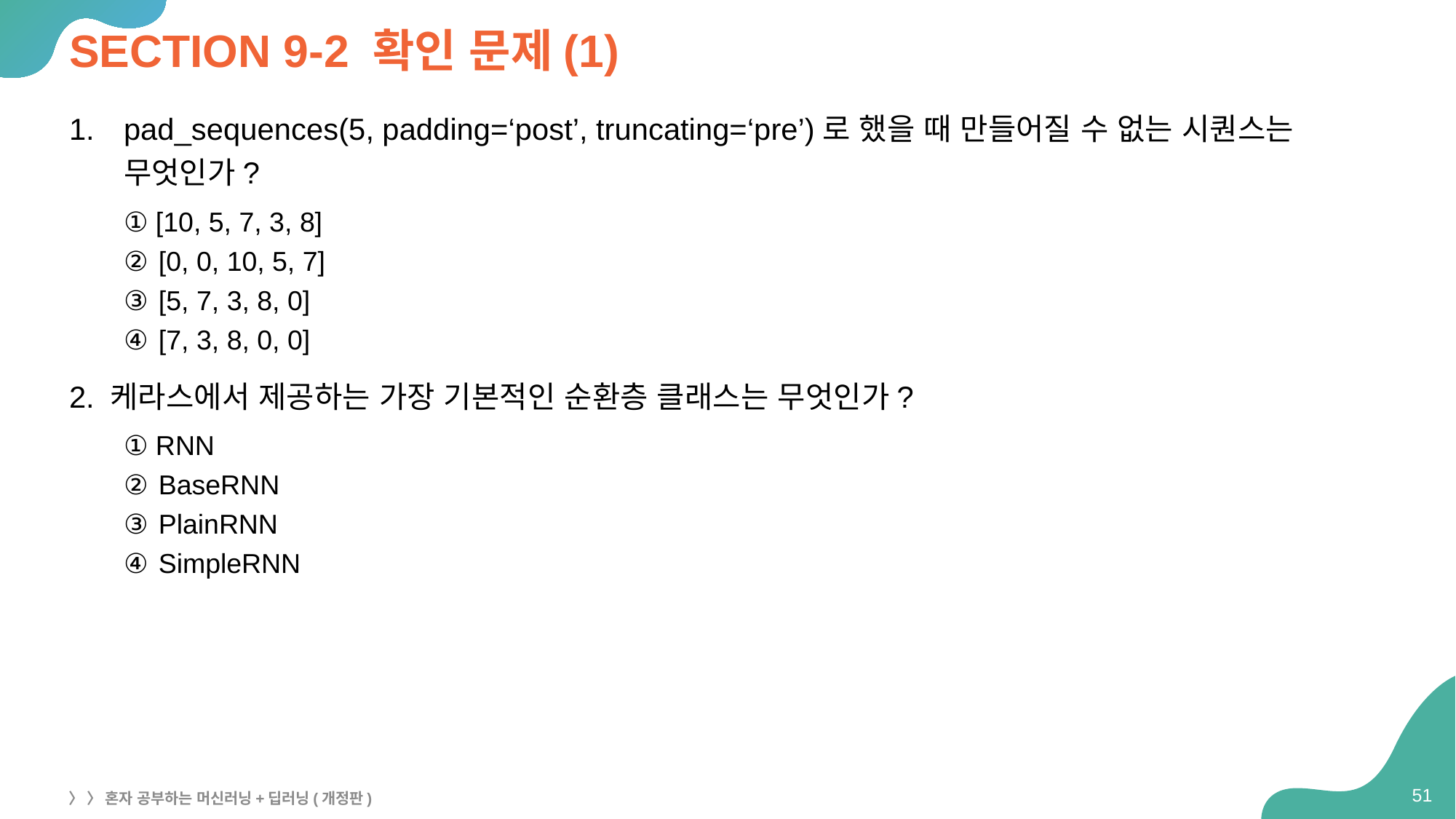

# SECTION 9-2 확인 문제(1)
pad_sequences(5, padding=‘post’, truncating=‘pre’)로 했을 때 만들어질 수 없는 시퀀스는 무엇인가?
① [10, 5, 7, 3, 8]
② [0, 0, 10, 5, 7]
③ [5, 7, 3, 8, 0]
④ [7, 3, 8, 0, 0]
케라스에서 제공하는 가장 기본적인 순환층 클래스는 무엇인가?
① RNN
② BaseRNN
③ PlainRNN
④ SimpleRNN

51
〉 〉 혼자 공부하는 머신러닝+딥러닝(개정판)